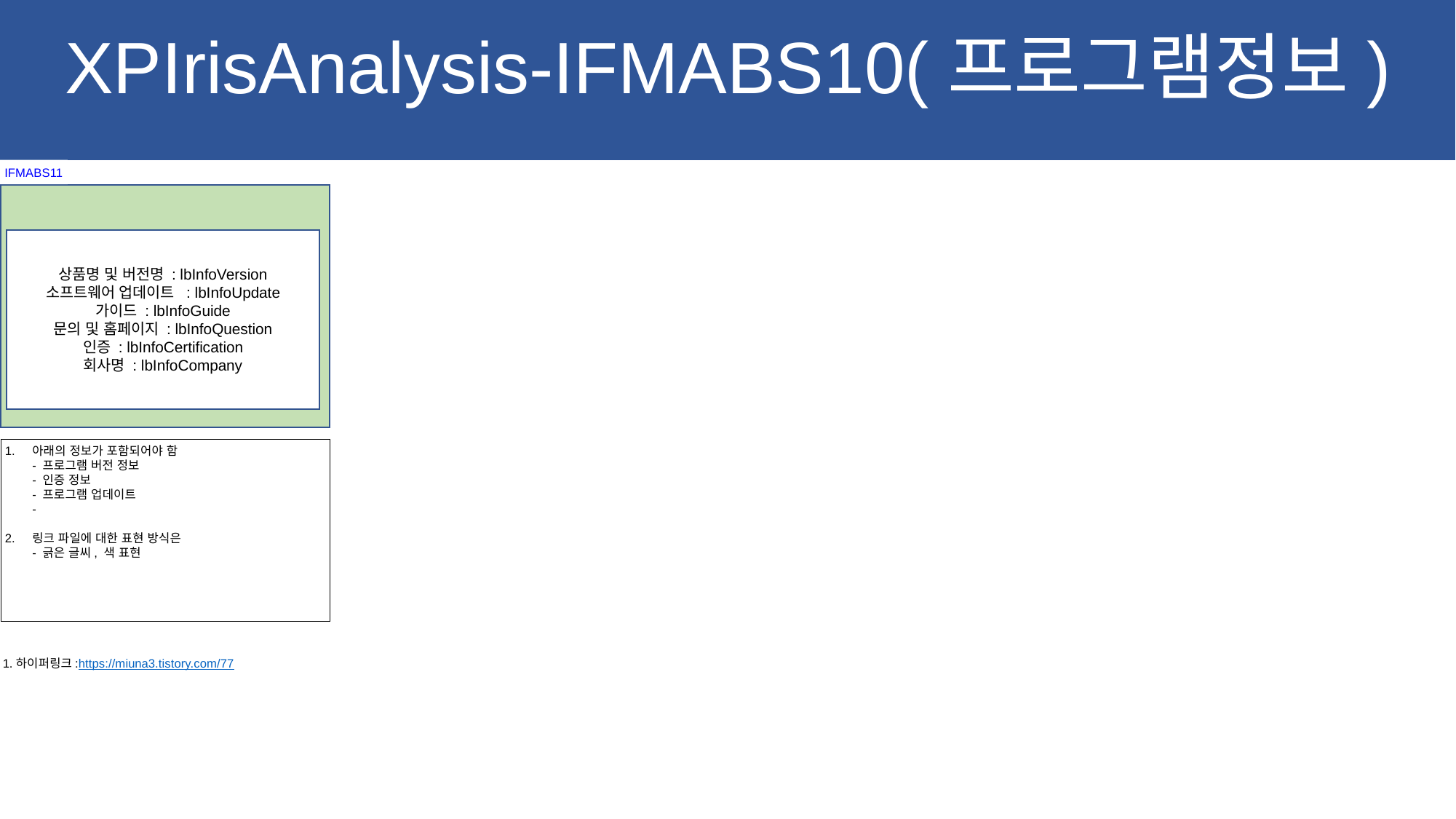

XPIrisAnalysis-IFMABS10(프로그램정보)
IFMABS11

상품명 및 버전명 : lbInfoVersion
소프트웨어 업데이트  : lbInfoUpdate
가이드 : lbInfoGuide
문의 및 홈페이지 : lbInfoQuestion
인증 : lbInfoCertification
회사명 : lbInfoCompany
아래의 정보가 포함되어야 함
- 프로그램 버전 정보
- 인증 정보
- 프로그램 업데이트
-

링크 파일에 대한 표현 방식은
- 긁은 글씨, 색 표현

1.하이퍼링크:https://miuna3.tistory.com/77